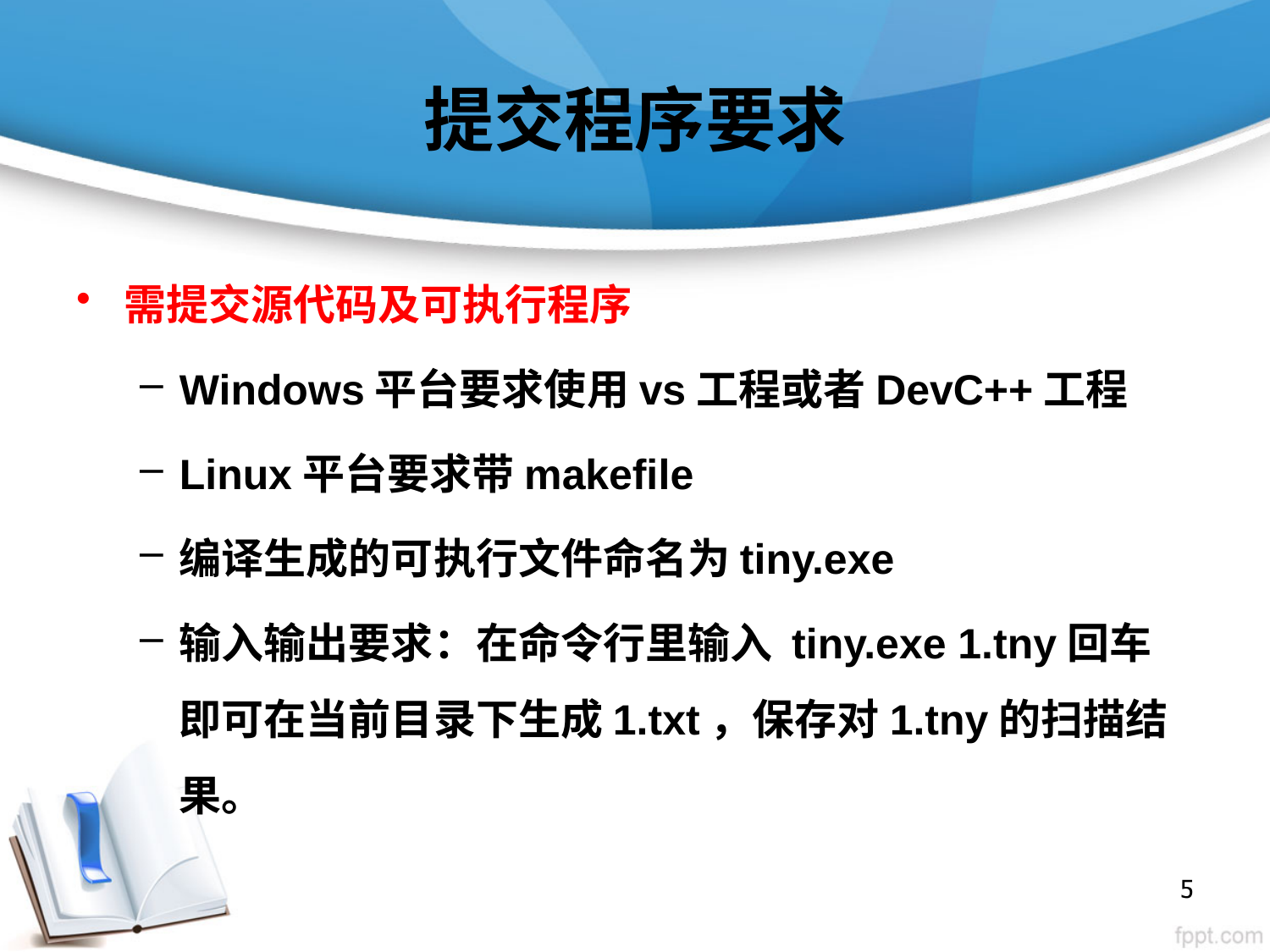

# 提交程序要求
需提交源代码及可执行程序
Windows平台要求使用vs工程或者DevC++工程
Linux平台要求带makefile
编译生成的可执行文件命名为tiny.exe
输入输出要求：在命令行里输入 tiny.exe 1.tny回车即可在当前目录下生成1.txt，保存对1.tny的扫描结果。
5